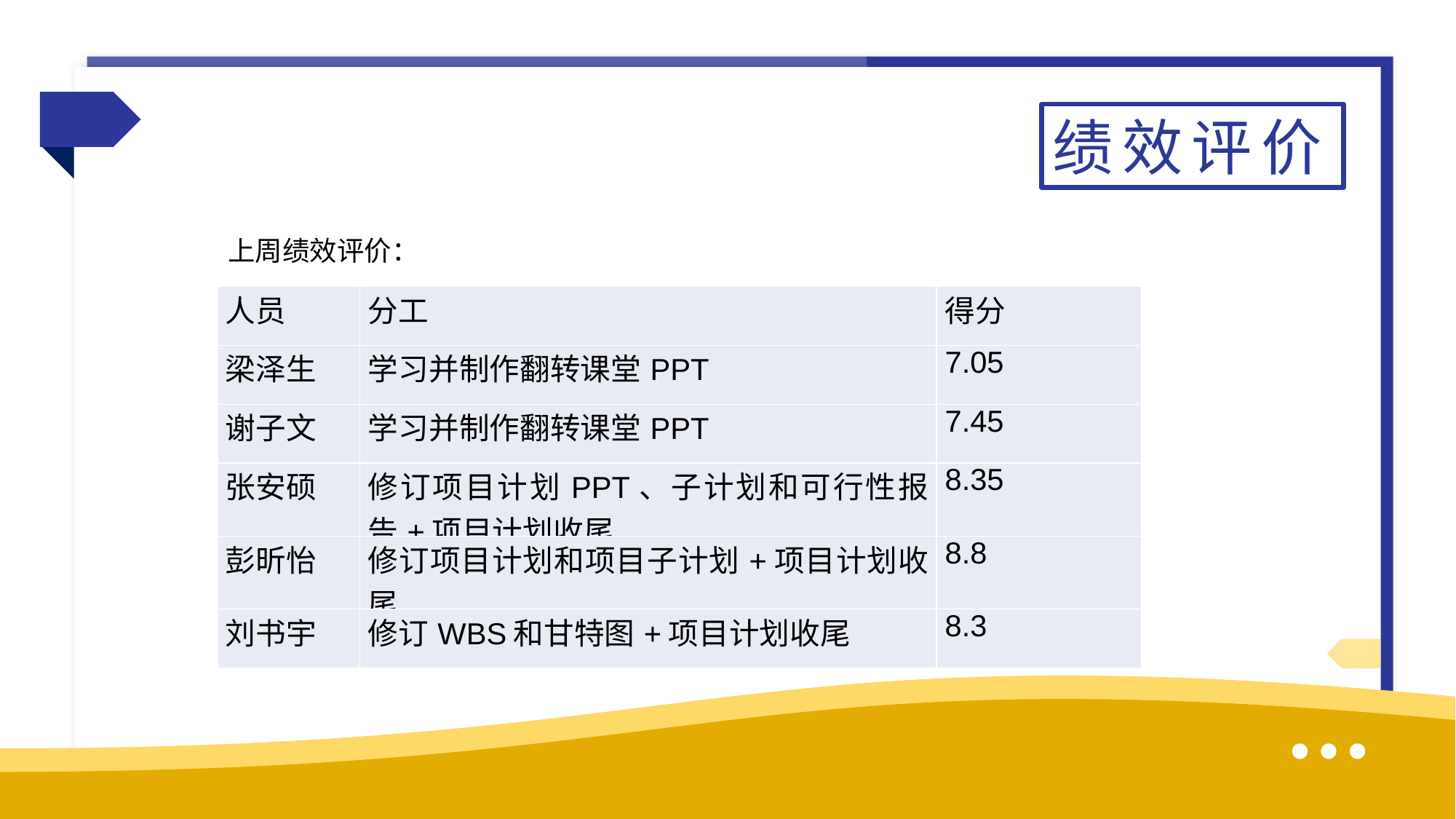

绩效评价
上周绩效评价：
| 人员 | 分工 | 得分 |
| --- | --- | --- |
| 梁泽生 | 学习并制作翻转课堂PPT | 7.05 |
| 谢子文 | 学习并制作翻转课堂PPT | 7.45 |
| 张安硕 | 修订项目计划PPT、子计划和可行性报告+项目计划收尾 | 8.35 |
| 彭昕怡 | 修订项目计划和项目子计划+项目计划收尾 | 8.8 |
| 刘书宇 | 修订WBS和甘特图+项目计划收尾 | 8.3 |